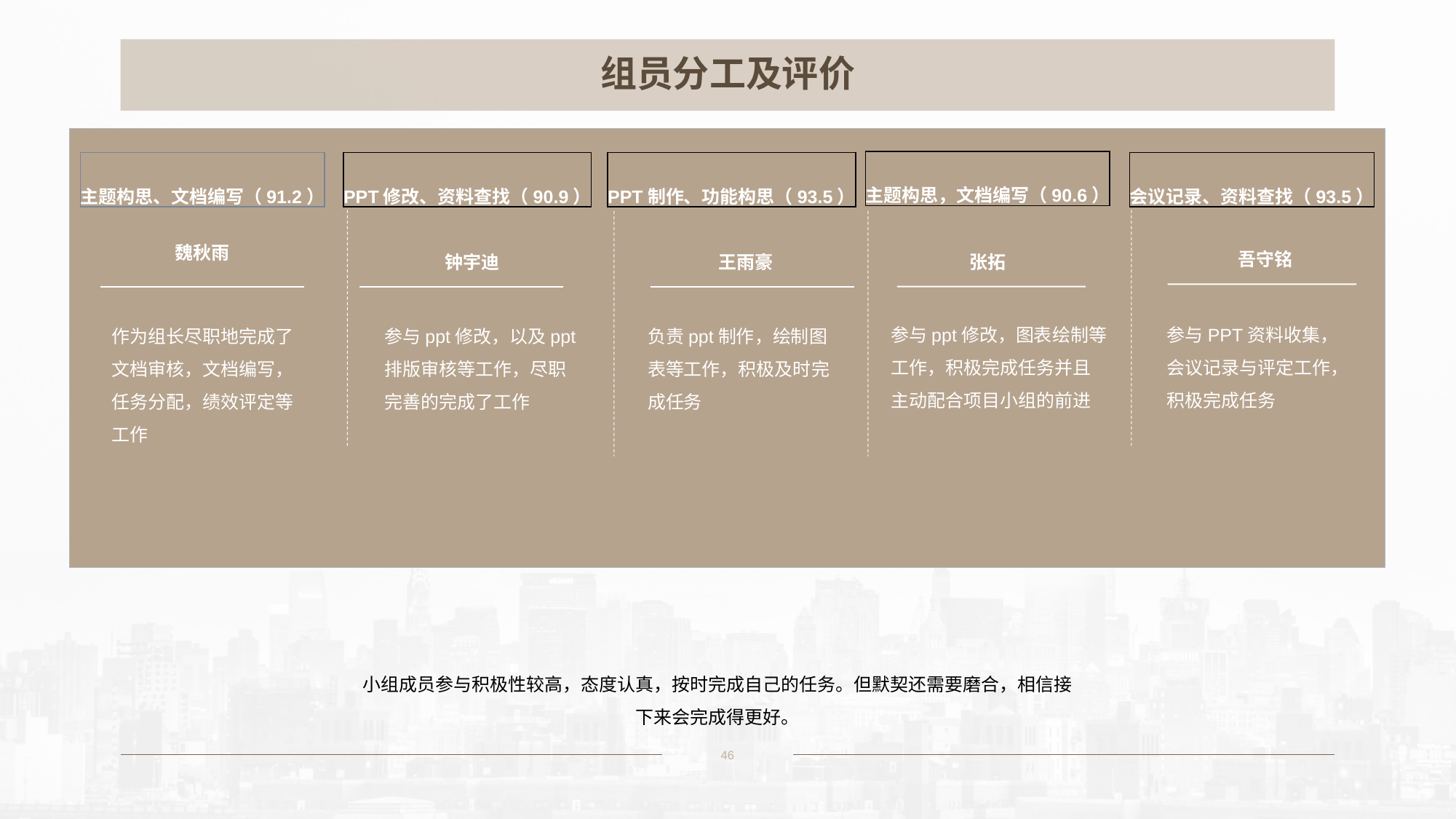

# 组员分工及评价

主题构思，文档编写（90.6）
主题构思、文档编写（91.2）
PPT修改、资料查找（90.9）
PPT制作、功能构思（93.5）
会议记录、资料查找（93.5）

魏秋雨
吾守铭
王雨豪
张拓
钟宇迪

参与ppt修改，图表绘制等工作，积极完成任务并且主动配合项目小组的前进
参与PPT资料收集，会议记录与评定工作，积极完成任务
作为组长尽职地完成了文档审核，文档编写，任务分配，绩效评定等工作
参与ppt修改，以及ppt排版审核等工作，尽职完善的完成了工作
负责ppt制作，绘制图表等工作，积极及时完成任务
小组成员参与积极性较高，态度认真，按时完成自己的任务。但默契还需要磨合，相信接下来会完成得更好。
46